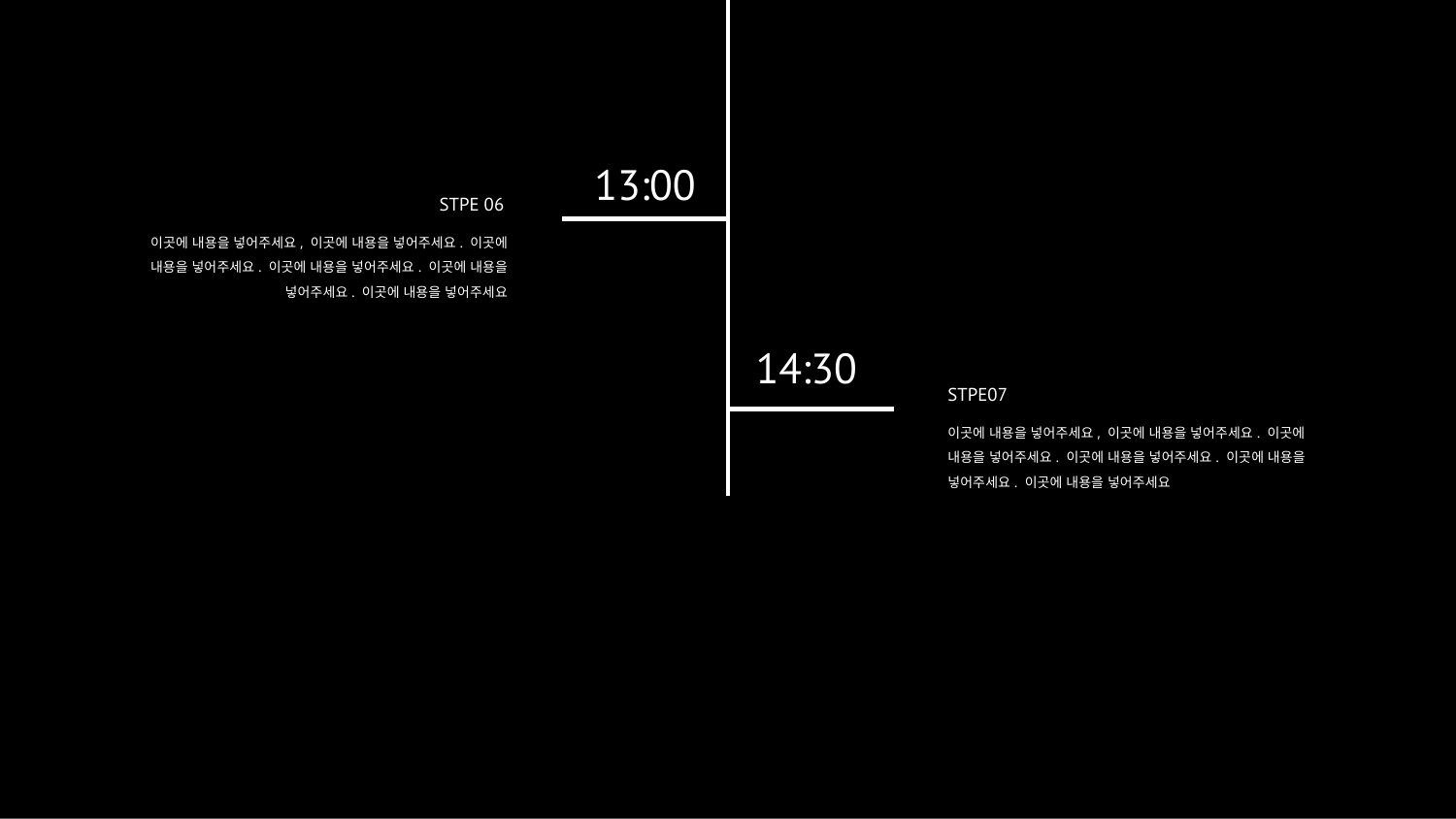

13:00
STPE 06
이곳에 내용을 넣어주세요, 이곳에 내용을 넣어주세요. 이곳에 내용을 넣어주세요. 이곳에 내용을 넣어주세요. 이곳에 내용을 넣어주세요. 이곳에 내용을 넣어주세요
14:30
STPE07
이곳에 내용을 넣어주세요, 이곳에 내용을 넣어주세요. 이곳에 내용을 넣어주세요. 이곳에 내용을 넣어주세요. 이곳에 내용을 넣어주세요. 이곳에 내용을 넣어주세요